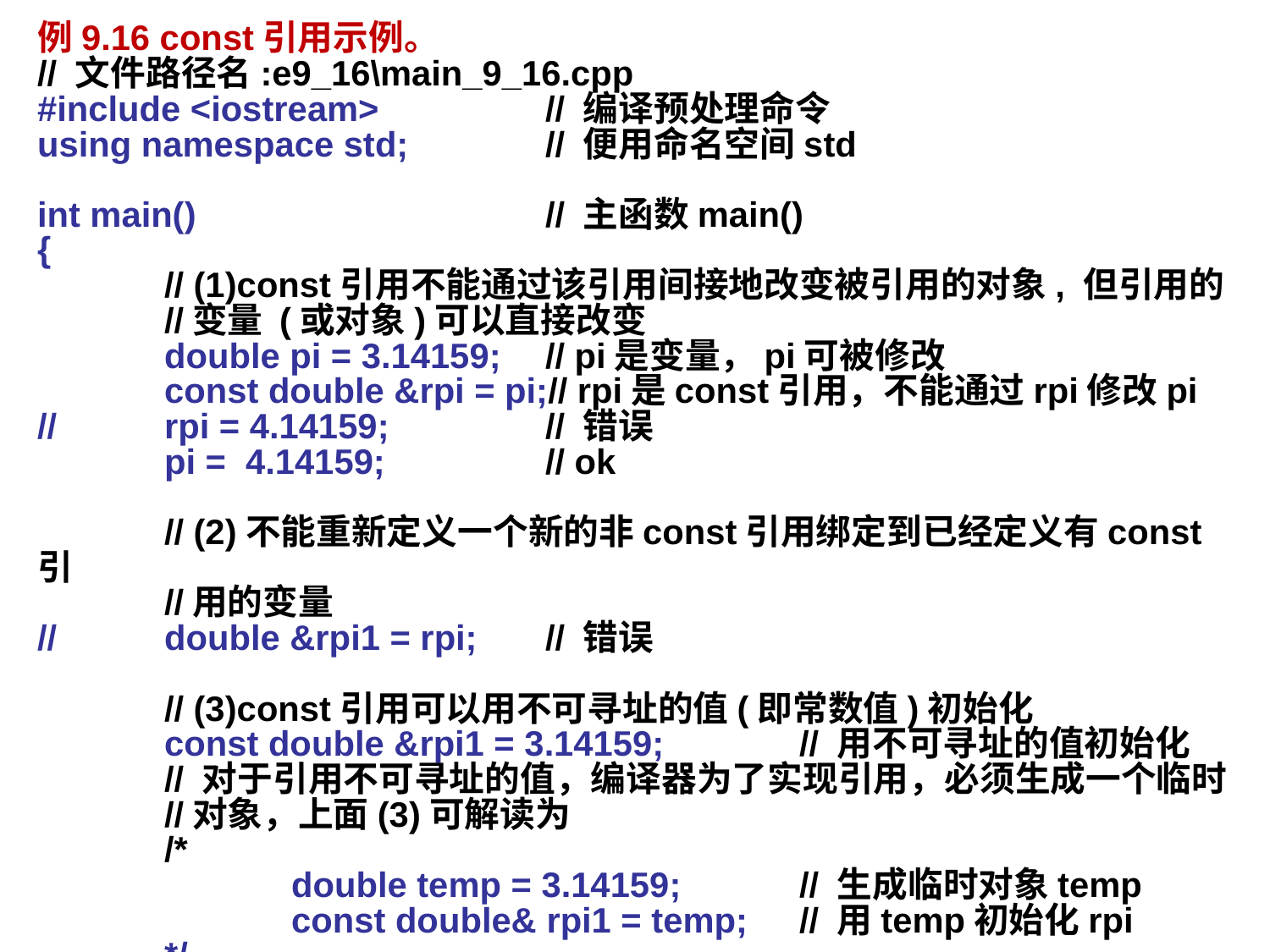

例9.16 const引用示例。
// 文件路径名:e9_16\main_9_16.cpp
#include <iostream>            	// 编译预处理命令
using namespace std;		// 便用命名空间std

int main()			// 主函数main()
{
	// (1)const引用不能通过该引用间接地改变被引用的对象, 但引用的
	//变量 (或对象)可以直接改变
	double pi = 3.14159;	// pi是变量，pi可被修改
	const double &rpi = pi;// rpi是const引用，不能通过rpi修改pi
//	rpi = 4.14159;		// 错误
	pi =  4.14159;		// ok

	// (2)不能重新定义一个新的非const引用绑定到已经定义有const引
	//用的变量
//	double &rpi1 = rpi;	// 错误

	// (3)const引用可以用不可寻址的值(即常数值)初始化
	const double &rpi1 = 3.14159;		// 用不可寻址的值初始化
	// 对于引用不可寻址的值，编译器为了实现引用，必须生成一个临时
	//对象，上面(3)可解读为
	/*
		double temp = 3.14159;	// 生成临时对象temp
		const double& rpi1 = temp;	// 用temp初始化rpi
	*/